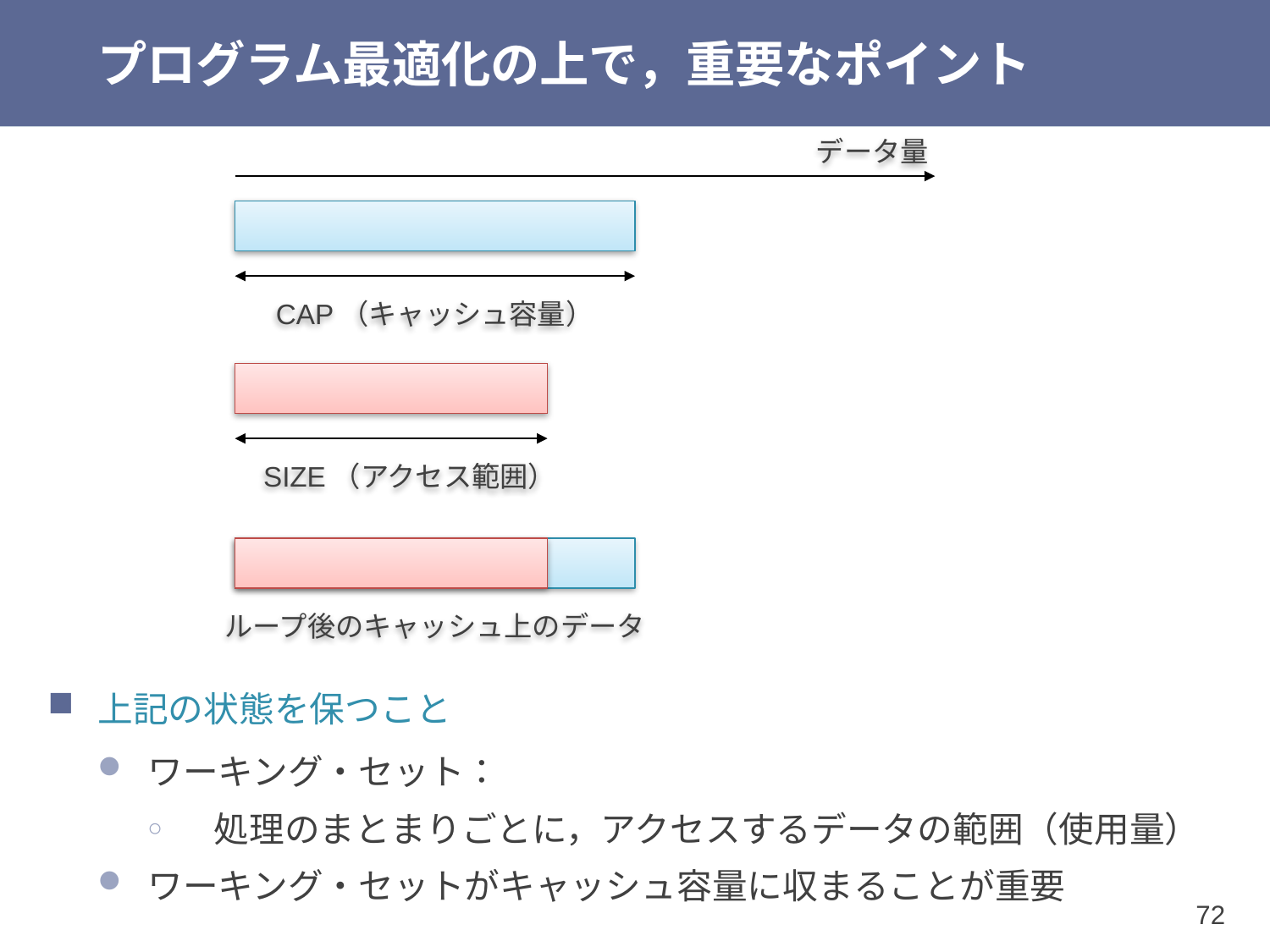

# プログラム最適化の上で，重要なポイント
データ量

CAP（キャッシュ容量）

SIZE（アクセス範囲）

ループ後のキャッシュ上のデータ
上記の状態を保つこと
ワーキング・セット：
 処理のまとまりごとに，アクセスするデータの範囲（使用量）
ワーキング・セットがキャッシュ容量に収まることが重要